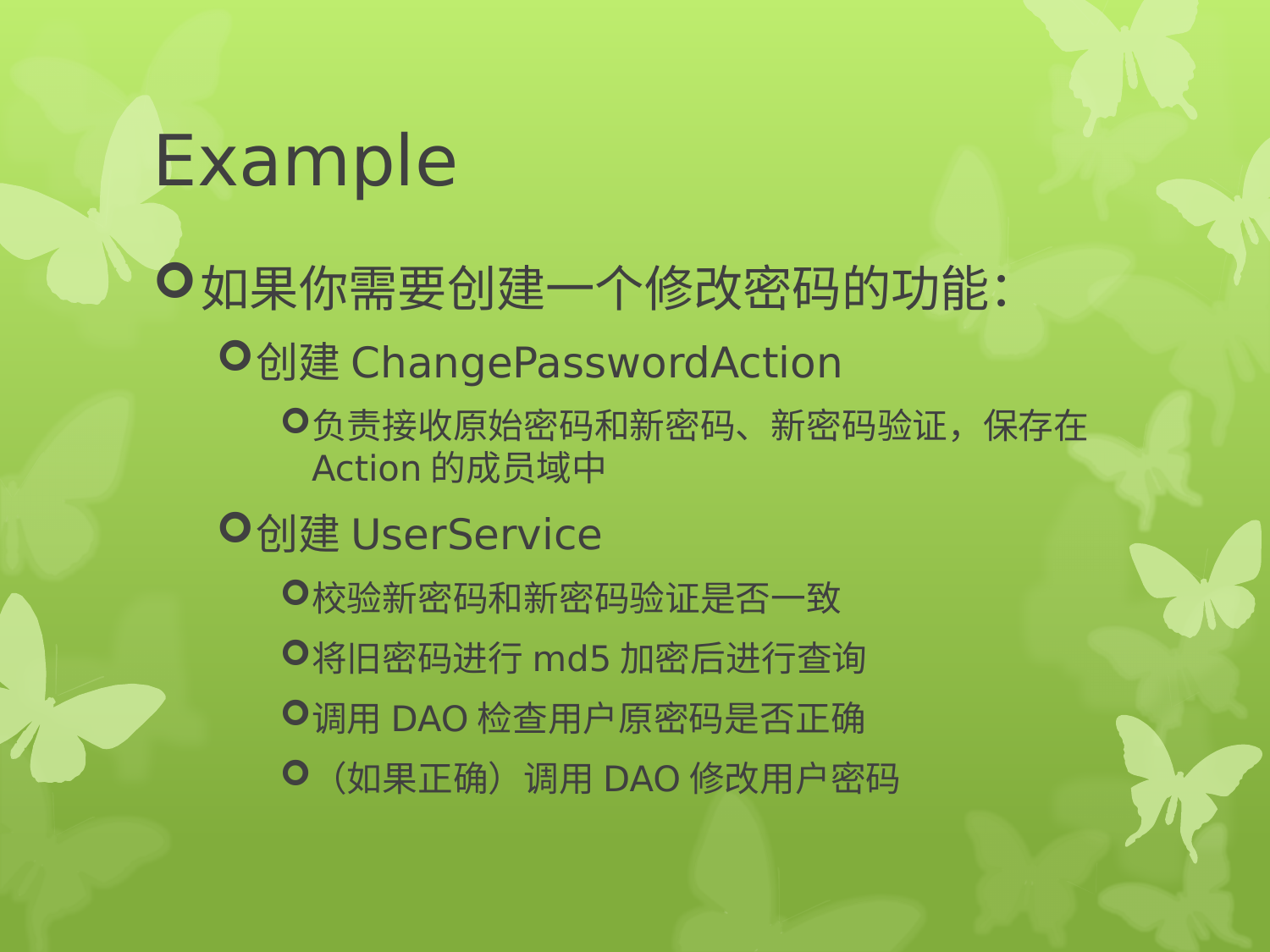

# Example
如果你需要创建一个修改密码的功能：
创建ChangePasswordAction
负责接收原始密码和新密码、新密码验证，保存在Action的成员域中
创建UserService
校验新密码和新密码验证是否一致
将旧密码进行md5加密后进行查询
调用DAO检查用户原密码是否正确
（如果正确）调用DAO修改用户密码